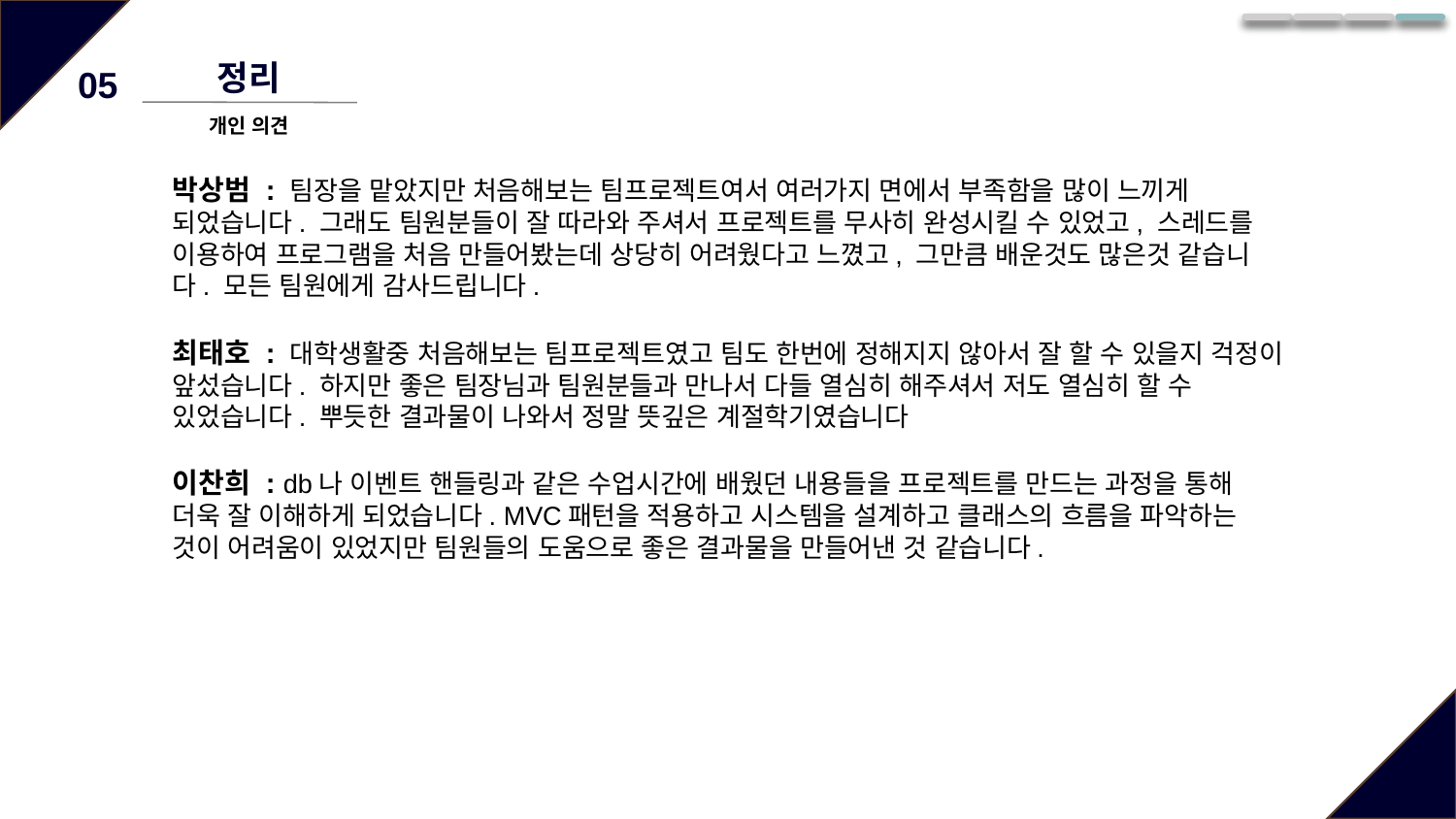

정리
05
개인 의견
박상범 : 팀장을 맡았지만 처음해보는 팀프로젝트여서 여러가지 면에서 부족함을 많이 느끼게 되었습니다. 그래도 팀원분들이 잘 따라와 주셔서 프로젝트를 무사히 완성시킬 수 있었고, 스레드를 이용하여 프로그램을 처음 만들어봤는데 상당히 어려웠다고 느꼈고, 그만큼 배운것도 많은것 같습니다. 모든 팀원에게 감사드립니다.

최태호 : 대학생활중 처음해보는 팀프로젝트였고 팀도 한번에 정해지지 않아서 잘 할 수 있을지 걱정이 앞섰습니다. 하지만 좋은 팀장님과 팀원분들과 만나서 다들 열심히 해주셔서 저도 열심히 할 수 있었습니다. 뿌듯한 결과물이 나와서 정말 뜻깊은 계절학기였습니다

이찬희 : db나 이벤트 핸들링과 같은 수업시간에 배웠던 내용들을 프로젝트를 만드는 과정을 통해 더욱 잘 이해하게 되었습니다. MVC패턴을 적용하고 시스템을 설계하고 클래스의 흐름을 파악하는 것이 어려움이 있었지만 팀원들의 도움으로 좋은 결과물을 만들어낸 것 같습니다.